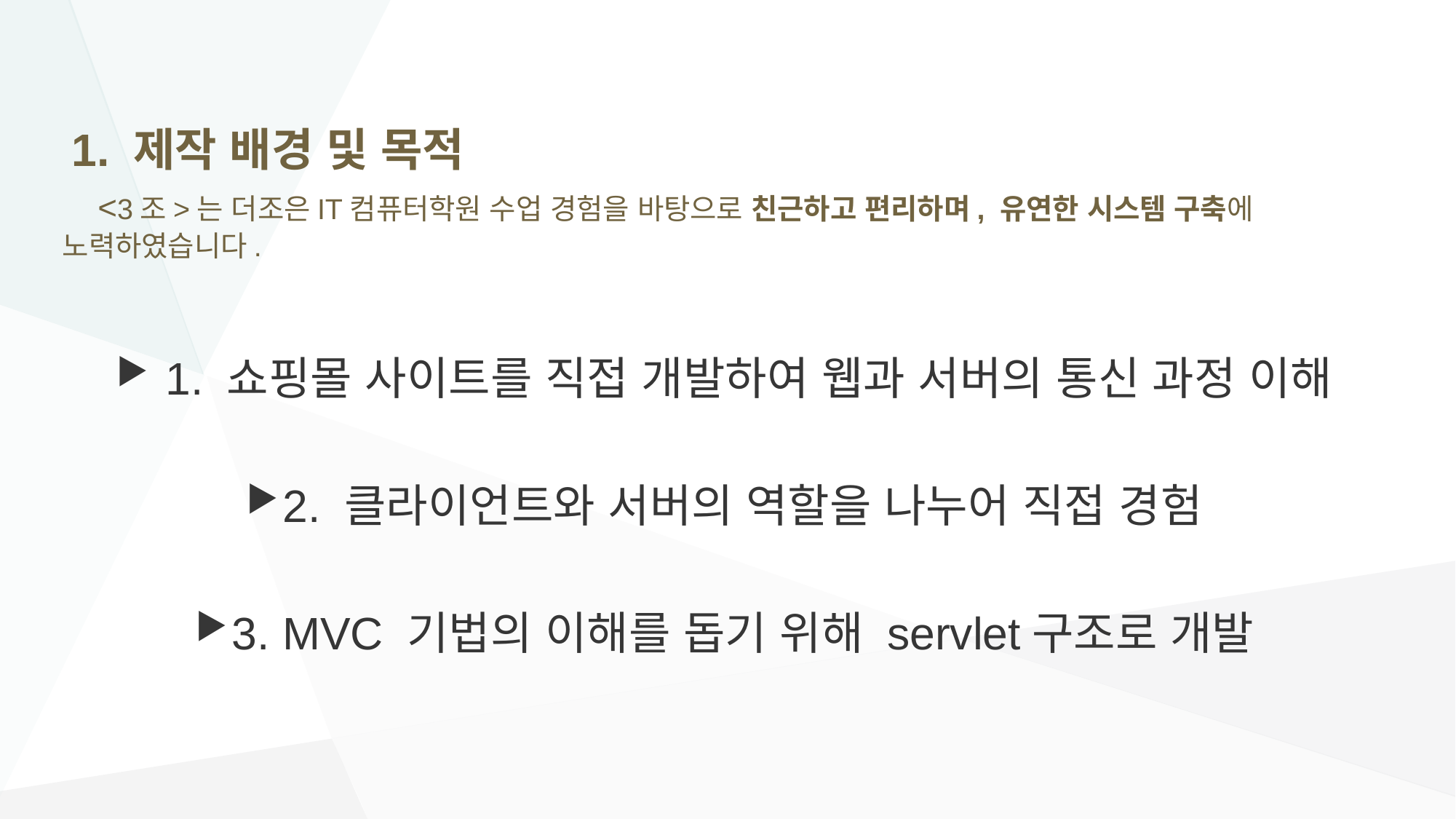

# 1. 제작 배경 및 목적 <3조>는 더조은IT컴퓨터학원 수업 경험을 바탕으로 친근하고 편리하며, 유연한 시스템 구축에 노력하였습니다.

 1. 쇼핑몰 사이트를 직접 개발하여 웹과 서버의 통신 과정 이해

2. 클라이언트와 서버의 역할을 나누어 직접 경험

3. MVC 기법의 이해를 돕기 위해 servlet구조로 개발